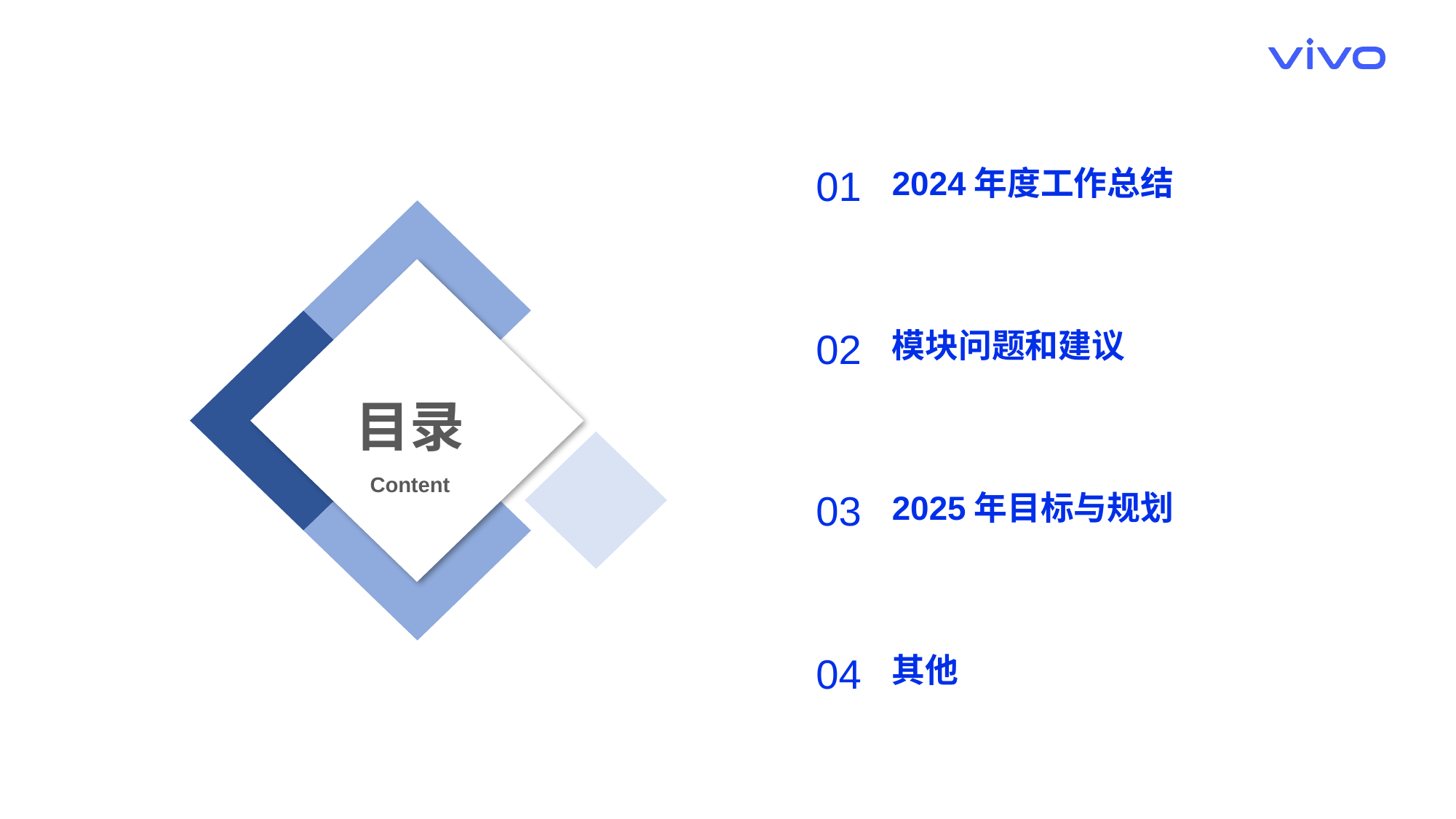

01
2024年度工作总结

02
模块问题和建议
目录

Content
03
2025年目标与规划
04
其他